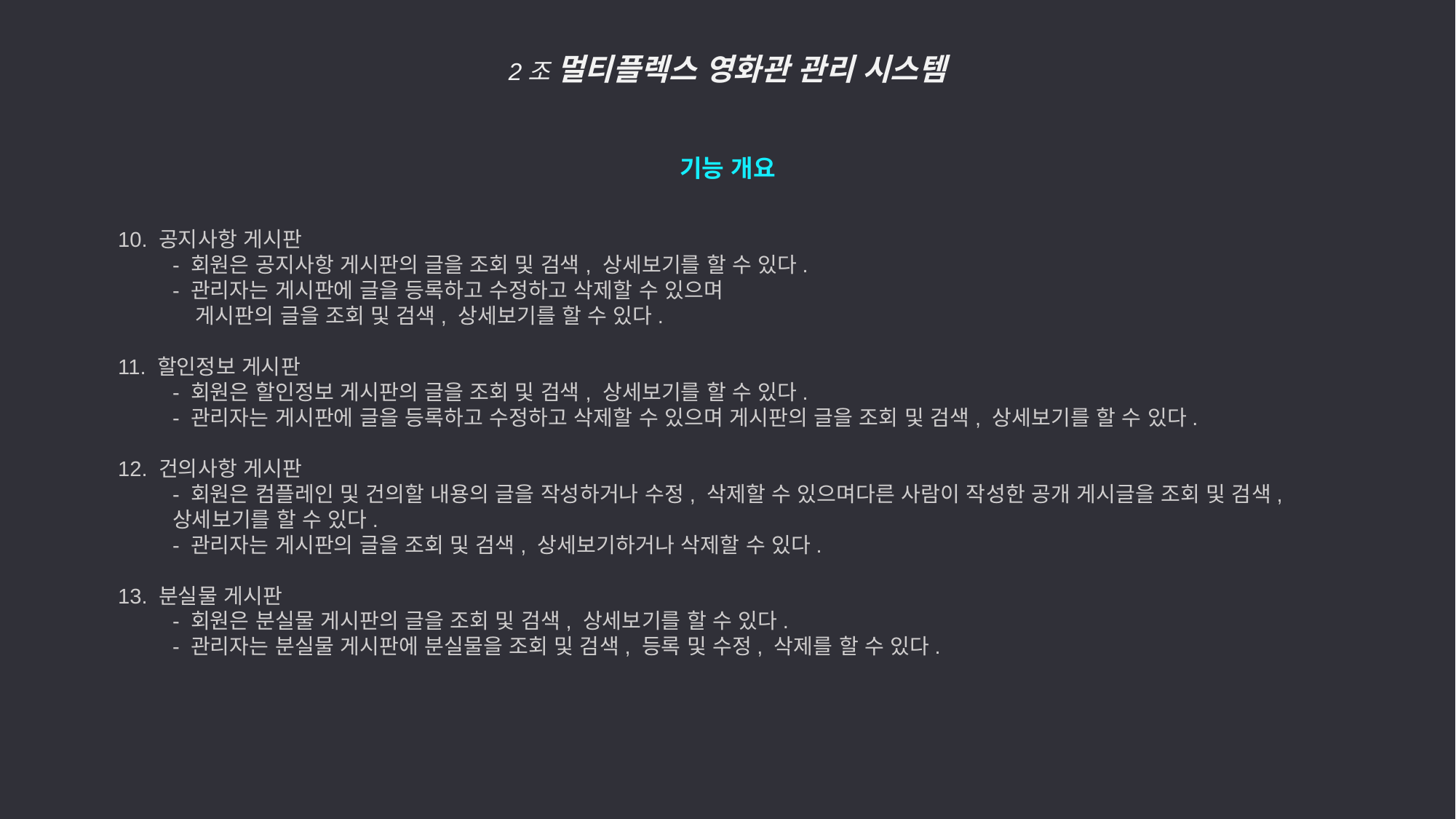

2조 멀티플렉스 영화관 관리 시스템
기능 개요

10. 공지사항 게시판
- 회원은 공지사항 게시판의 글을 조회 및 검색, 상세보기를 할 수 있다.
- 관리자는 게시판에 글을 등록하고 수정하고 삭제할 수 있으며
   게시판의 글을 조회 및 검색, 상세보기를 할 수 있다.

11. 할인정보 게시판
- 회원은 할인정보 게시판의 글을 조회 및 검색, 상세보기를 할 수 있다.
- 관리자는 게시판에 글을 등록하고 수정하고 삭제할 수 있으며 게시판의 글을 조회 및 검색, 상세보기를 할 수 있다.

12. 건의사항 게시판
- 회원은 컴플레인 및 건의할 내용의 글을 작성하거나 수정, 삭제할 수 있으며다른 사람이 작성한 공개 게시글을 조회 및 검색,      상세보기를 할 수 있다.
- 관리자는 게시판의 글을 조회 및 검색, 상세보기하거나 삭제할 수 있다.

13. 분실물 게시판
- 회원은 분실물 게시판의 글을 조회 및 검색, 상세보기를 할 수 있다.
- 관리자는 분실물 게시판에 분실물을 조회 및 검색, 등록 및 수정, 삭제를 할 수 있다.